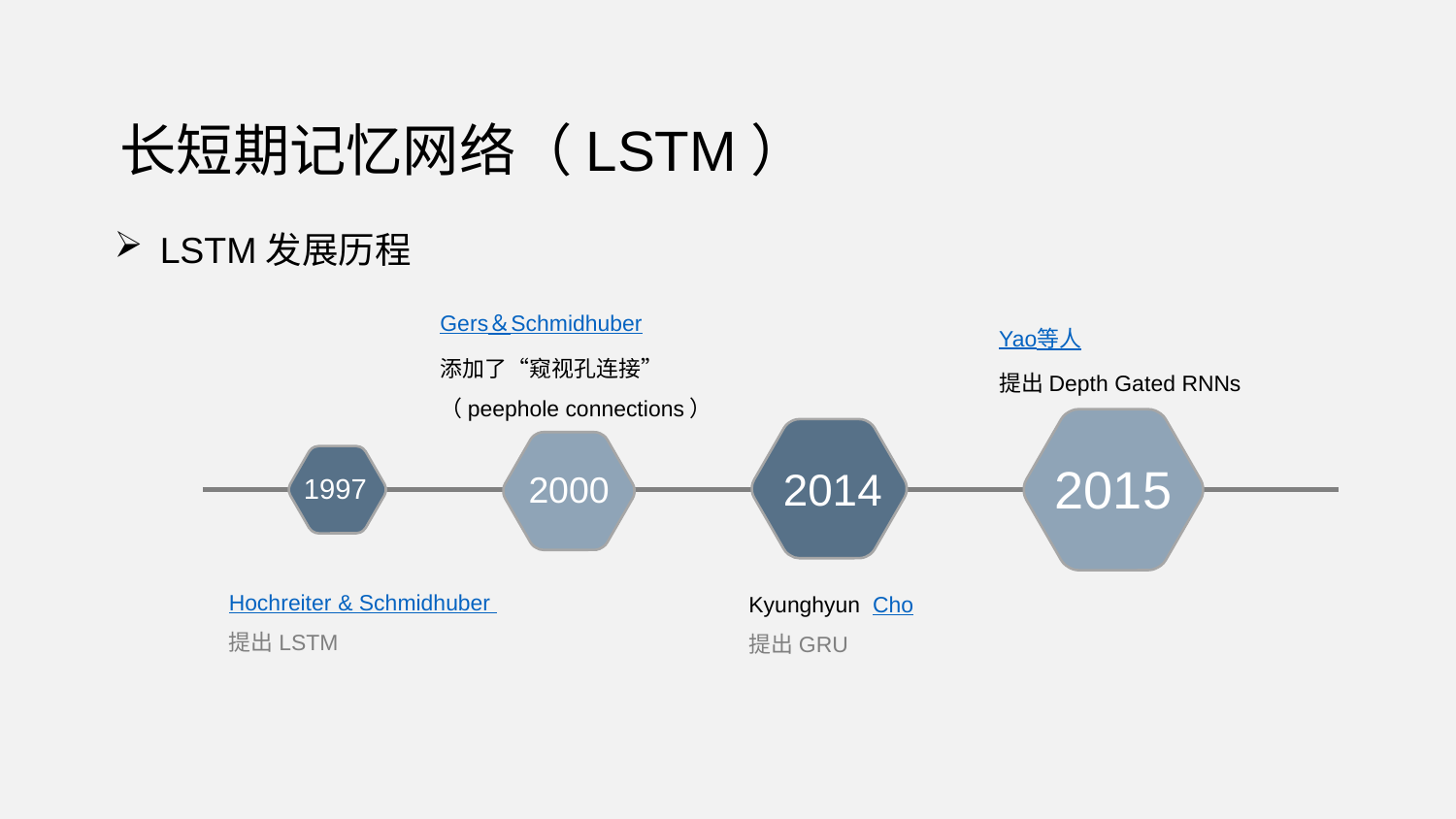

长短期记忆网络（LSTM）
LSTM发展历程
Gers＆Schmidhuber
添加了“窥视孔连接”
（peephole connections）
Yao等人
提出Depth Gated RNNs

2015

2014

2000

1997
Hochreiter & Schmidhuber
提出LSTM
Kyunghyun  Cho
提出GRU